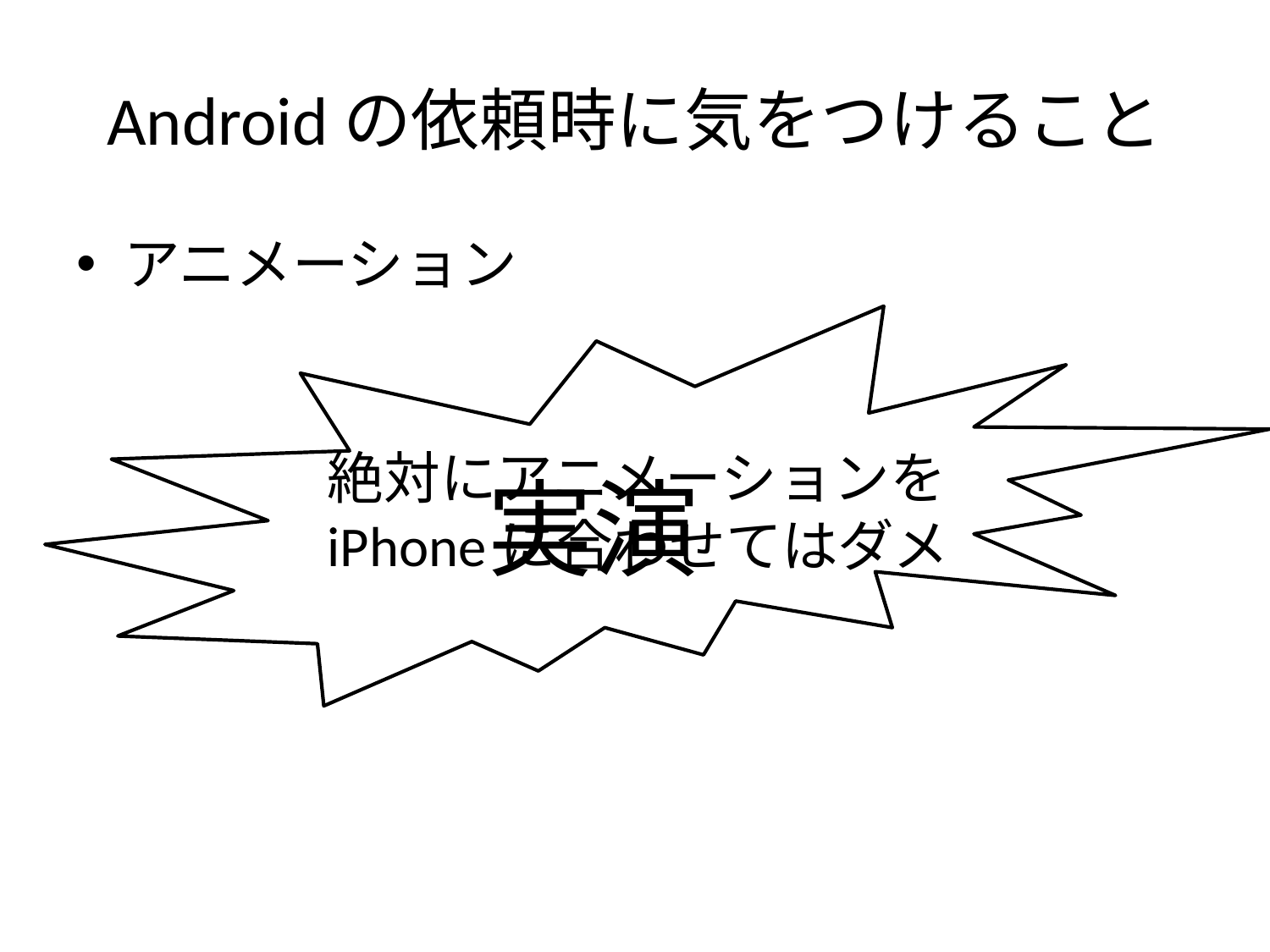

# Androidの依頼時に気をつけること
アニメーション

絶対にアニメーションをiPhoneに合わせてはダメ
実演